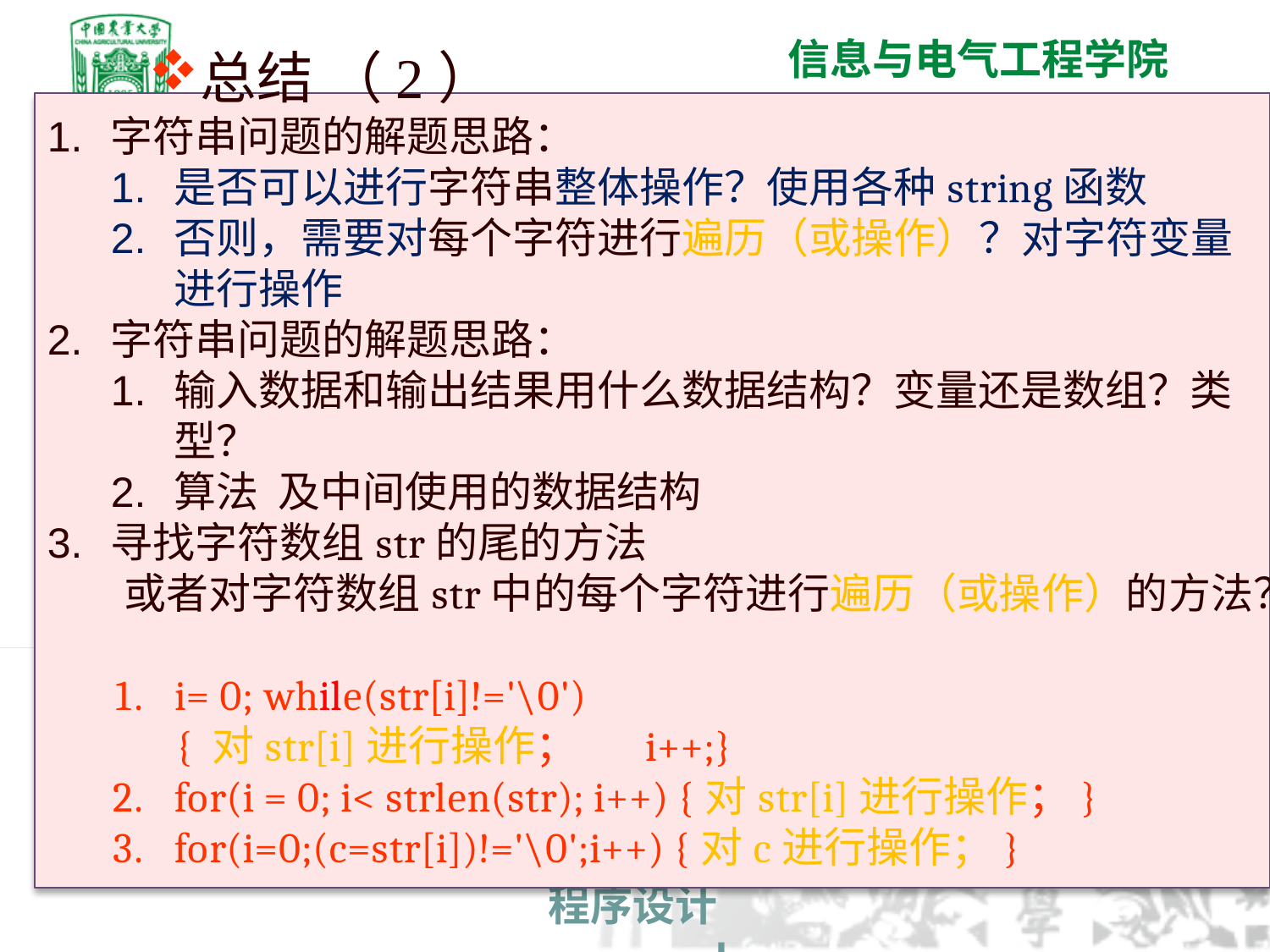

总结 （2）

字符串问题的解题思路：
是否可以进行字符串整体操作？使用各种string函数
否则，需要对每个字符进行遍历（或操作）？对字符变量进行操作
字符串问题的解题思路：
输入数据和输出结果用什么数据结构？变量还是数组？类型？
算法  及中间使用的数据结构
寻找字符数组str的尾的方法
       或者对字符数组str中的每个字符进行遍历（或操作）的方法？
i= 0; while(str[i]!='\0')
       { 对str[i]进行操作；      i++;}
for(i = 0; i< strlen(str); i++) {对str[i]进行操作；}
for(i=0;(c=str[i])!='\0';i++) {对c进行操作；}